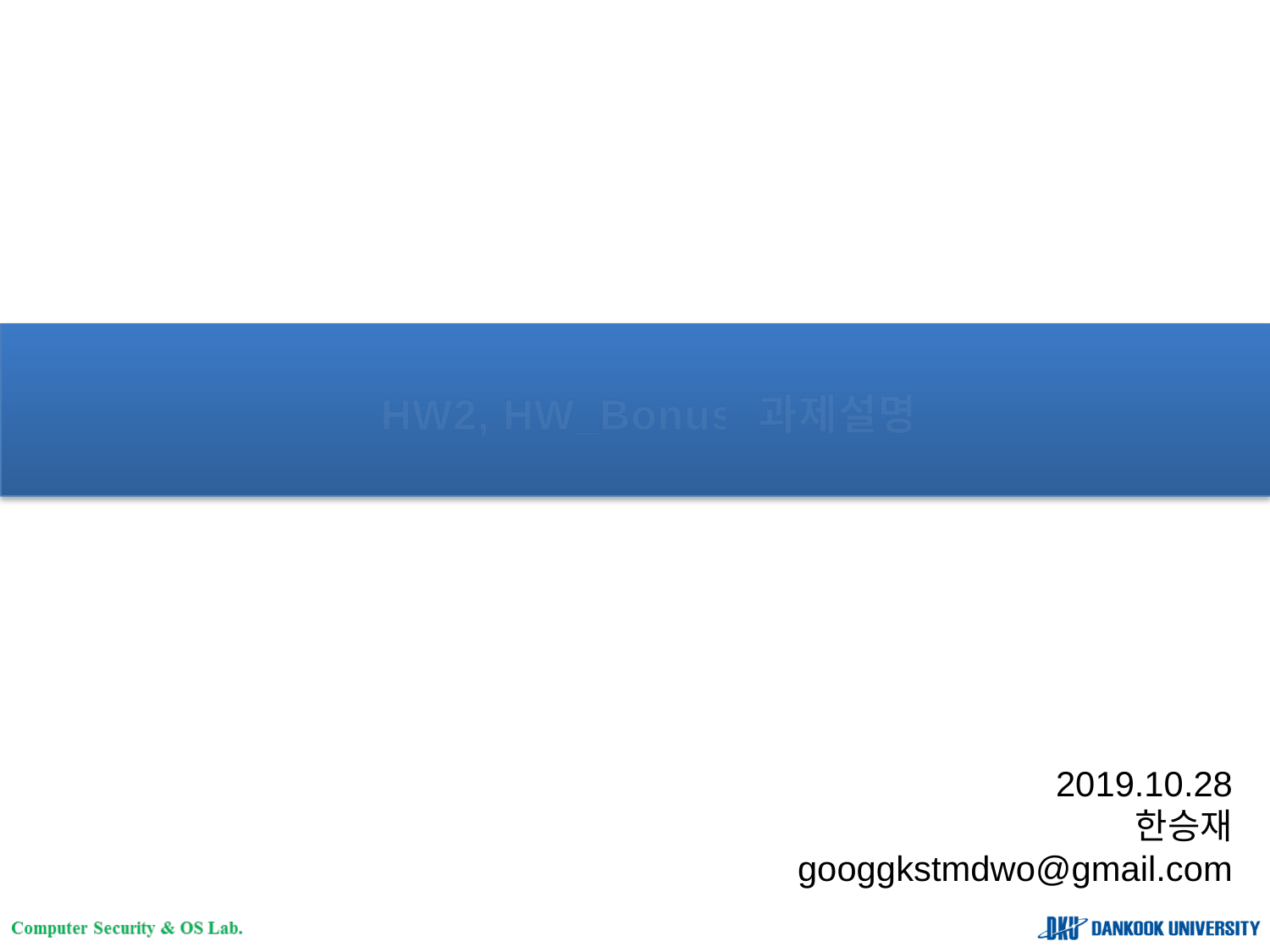

# HW2, HW_Bonus 과제설명

2019.10.28
한승재
googgkstmdwo@gmail.com